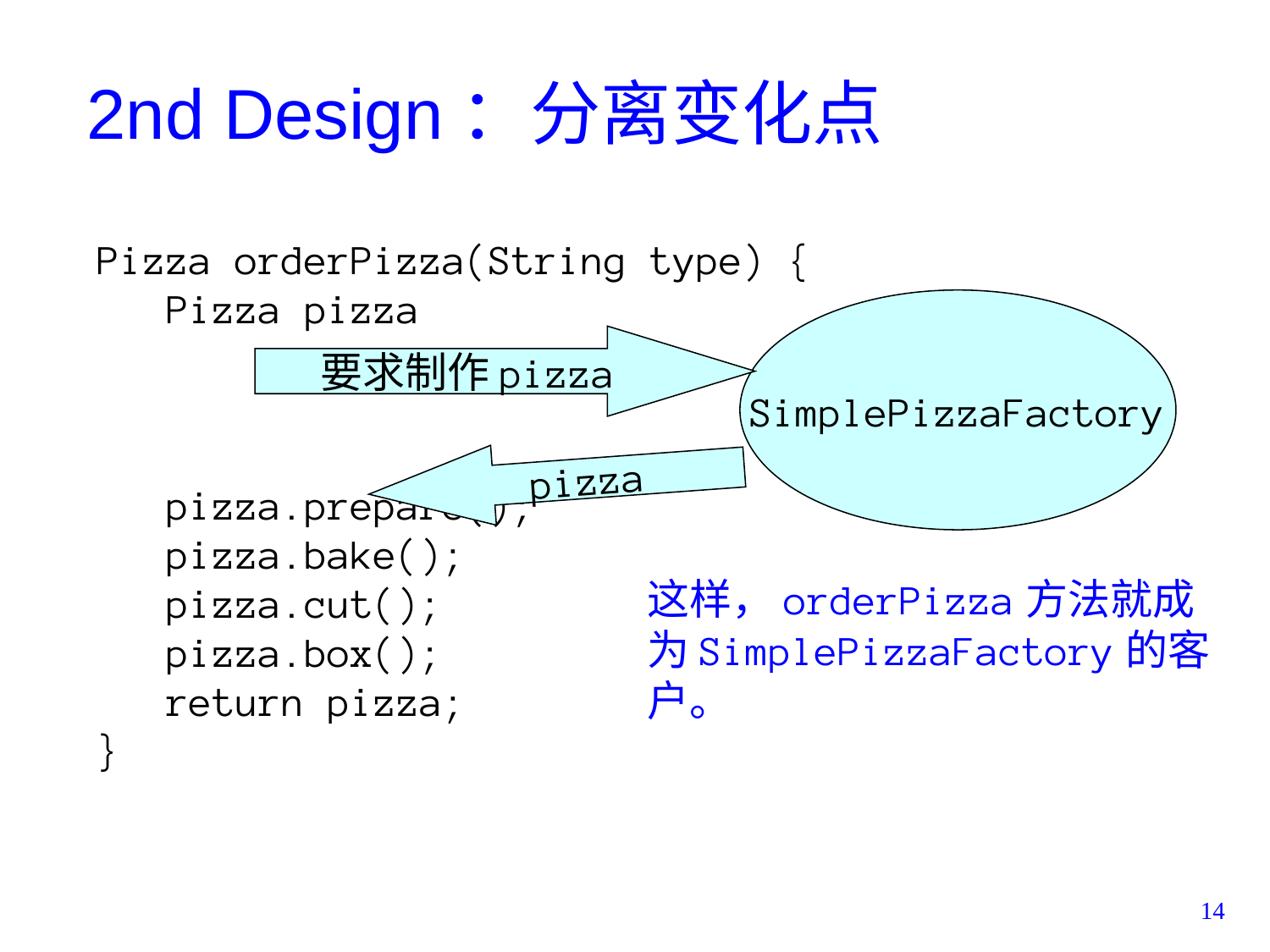

# 2nd Design：分离变化点
Pizza orderPizza(String type) {
   Pizza pizza

   pizza.prepare();
   pizza.bake();
   pizza.cut();
   pizza.box();
   return pizza;
}
SimplePizzaFactory
要求制作pizza
pizza
这样，orderPizza方法就成为SimplePizzaFactory的客户。
14